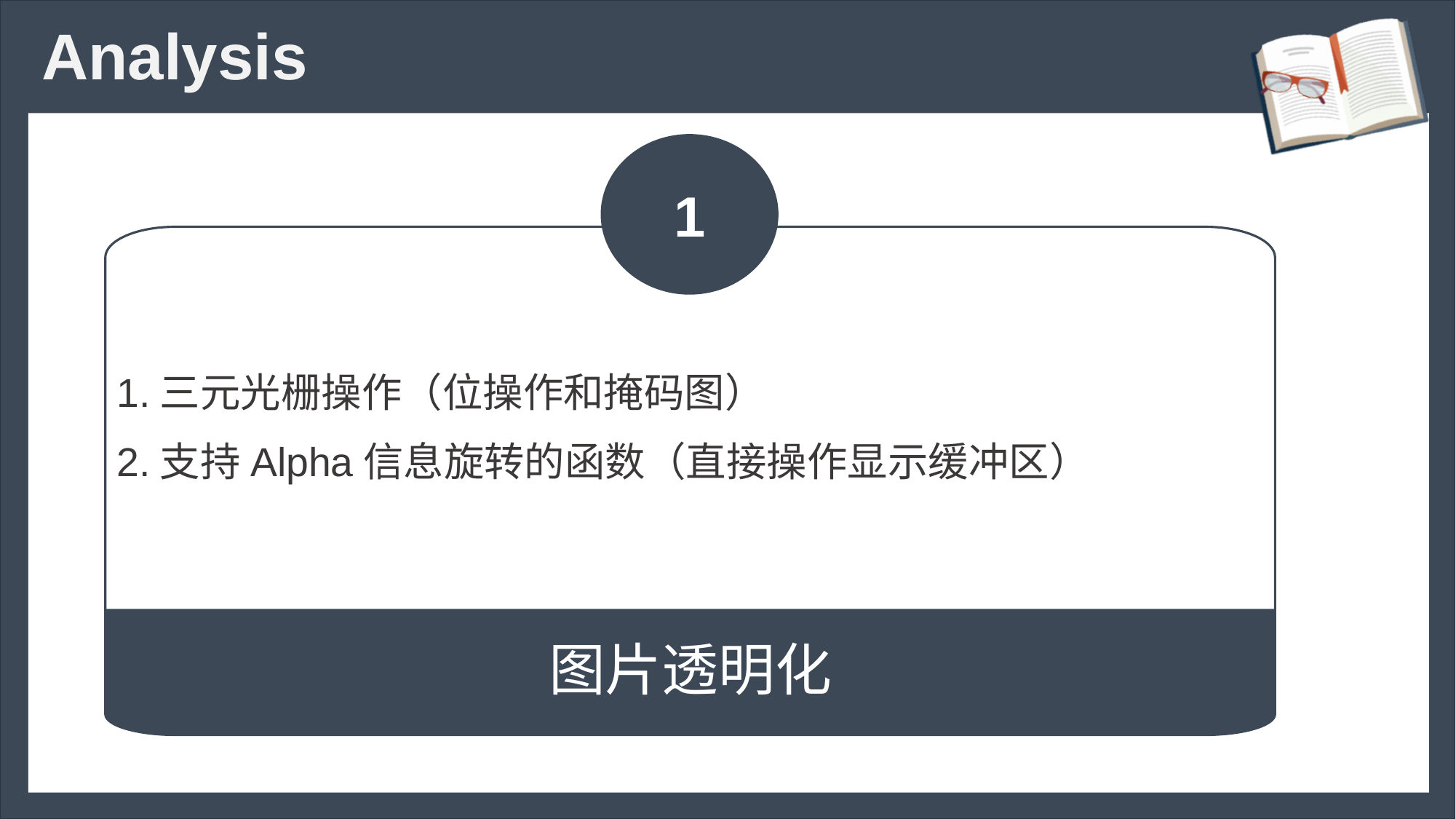

# Analysis
1
1.三元光栅操作（位操作和掩码图）
2.支持Alpha信息旋转的函数（直接操作显示缓冲区）
图片透明化